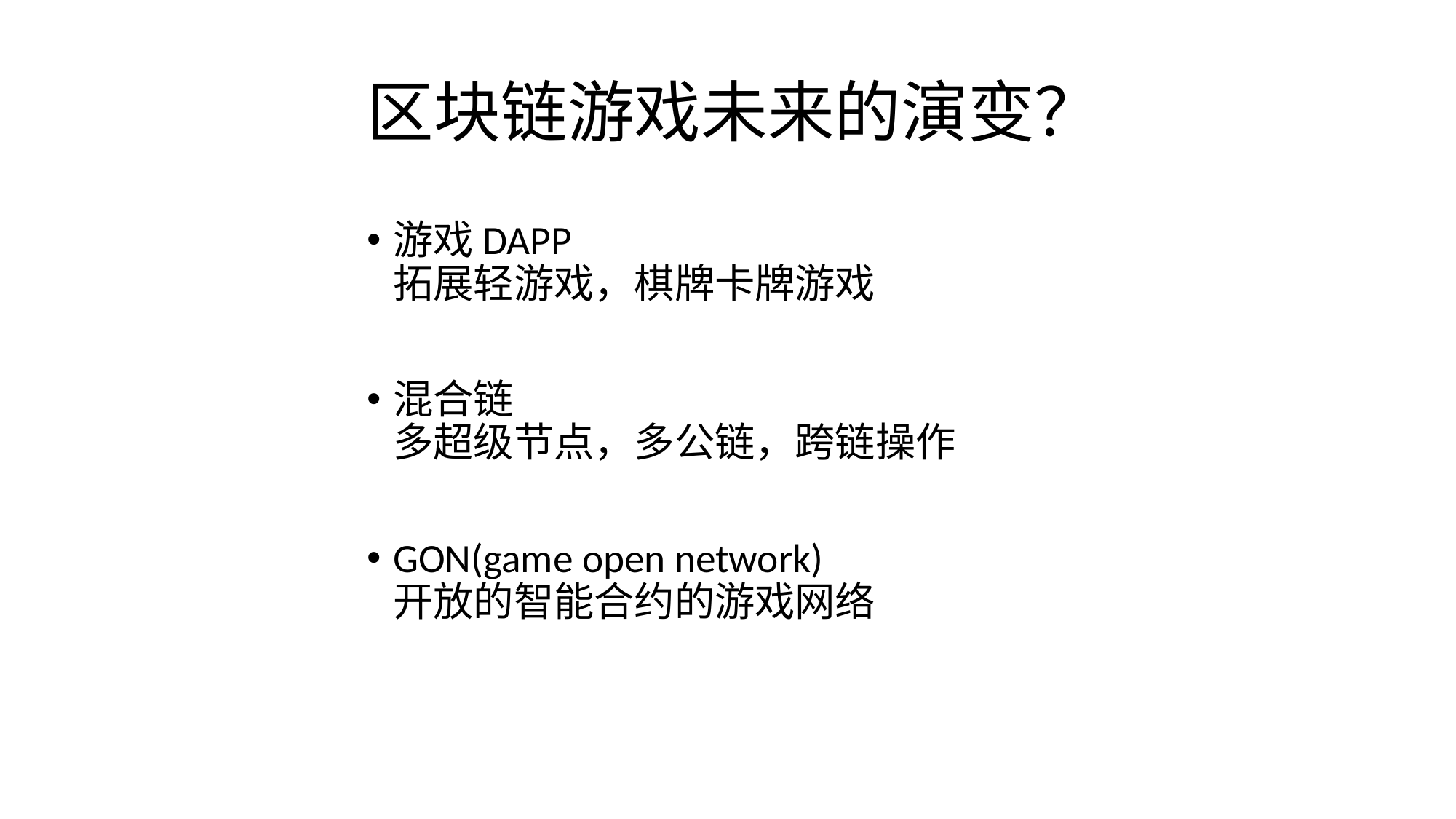

# 区块链游戏未来的演变？
游戏DAPP
拓展轻游戏，棋牌卡牌游戏

混合链
多超级节点，多公链，跨链操作

GON(game open network)
开放的智能合约的游戏网络